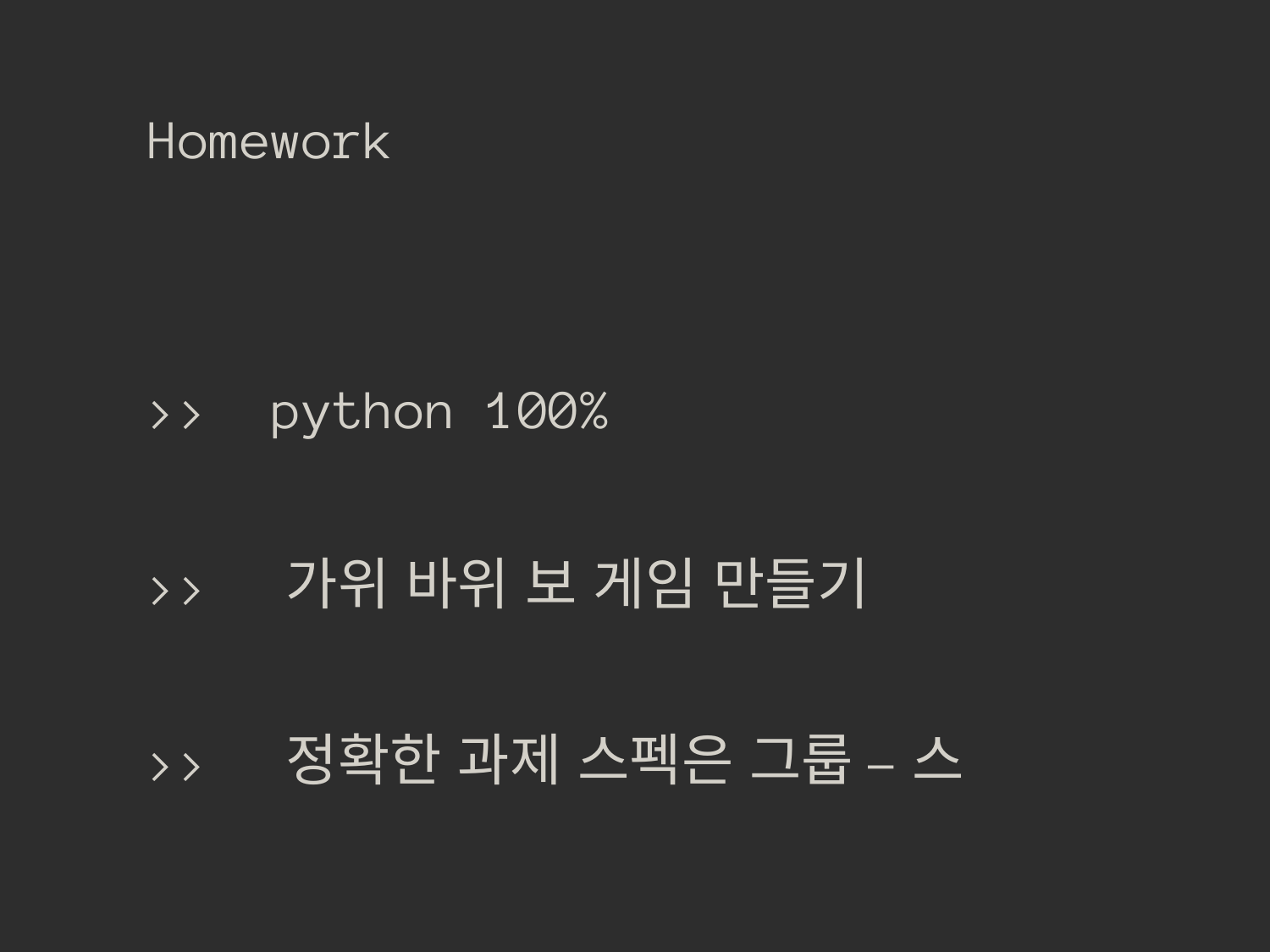

Homework
>>  python 100%

>>  가위 바위 보 게임 만들기

>>  정확한 과제 스펙은 그룹-스